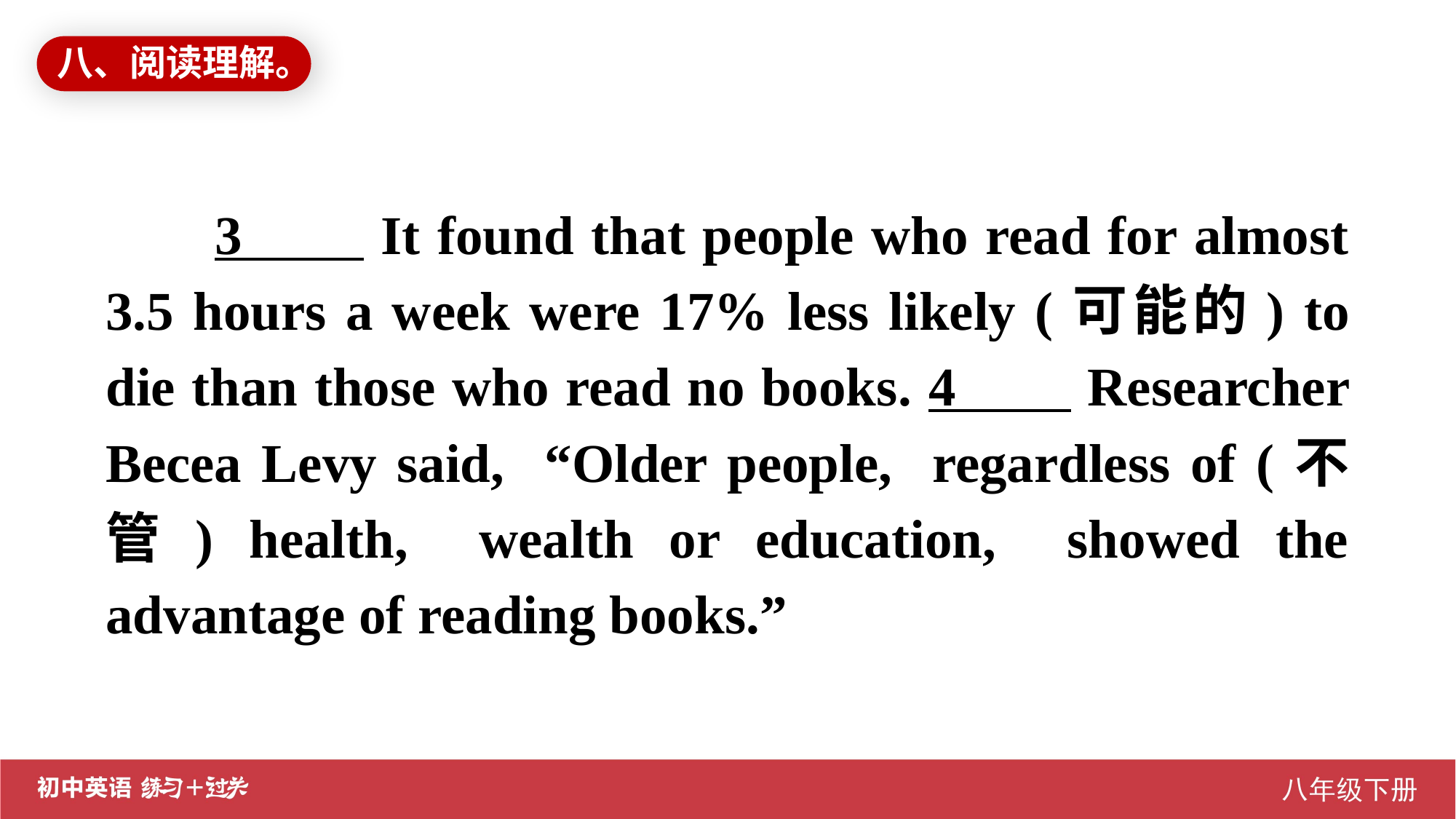

八、阅读理解。

3        It found that people who read for almost 3.5 hours a week were 17% less likely (可能的) to die than those who read no books. 4        Researcher Becea Levy said,  “Older people,  regardless of (不管) health,  wealth or education,  showed the advantage of reading books.”